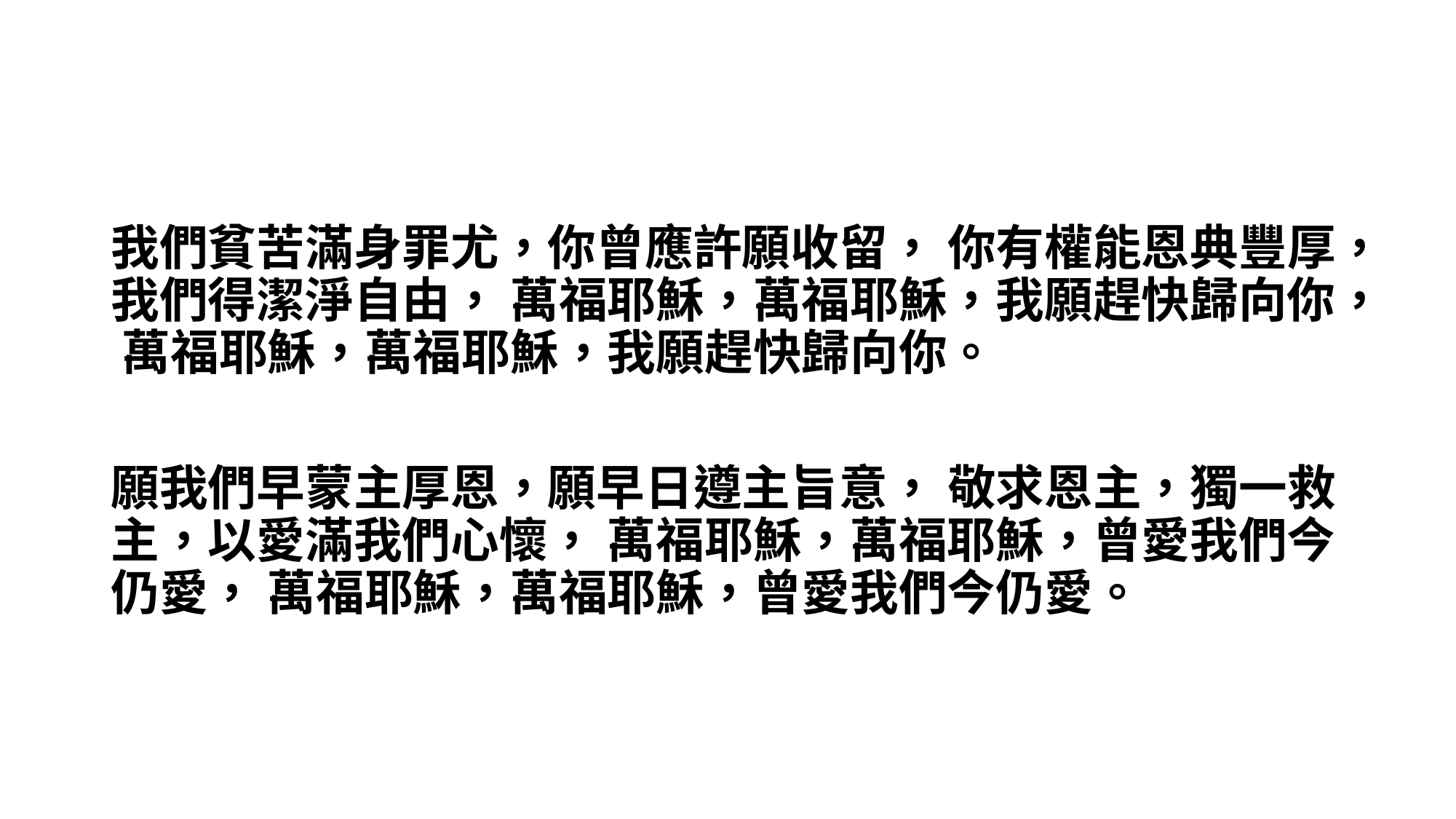

#
我們貧苦滿身罪尤，你曾應許願收留， 你有權能恩典豐厚，我們得潔淨自由， 萬福耶穌，萬福耶穌，我願趕快歸向你， 萬福耶穌，萬福耶穌，我願趕快歸向你。

願我們早蒙主厚恩，願早日遵主旨意， 敬求恩主，獨一救主，以愛滿我們心懷， 萬福耶穌，萬福耶穌，曾愛我們今仍愛， 萬福耶穌，萬福耶穌，曾愛我們今仍愛。